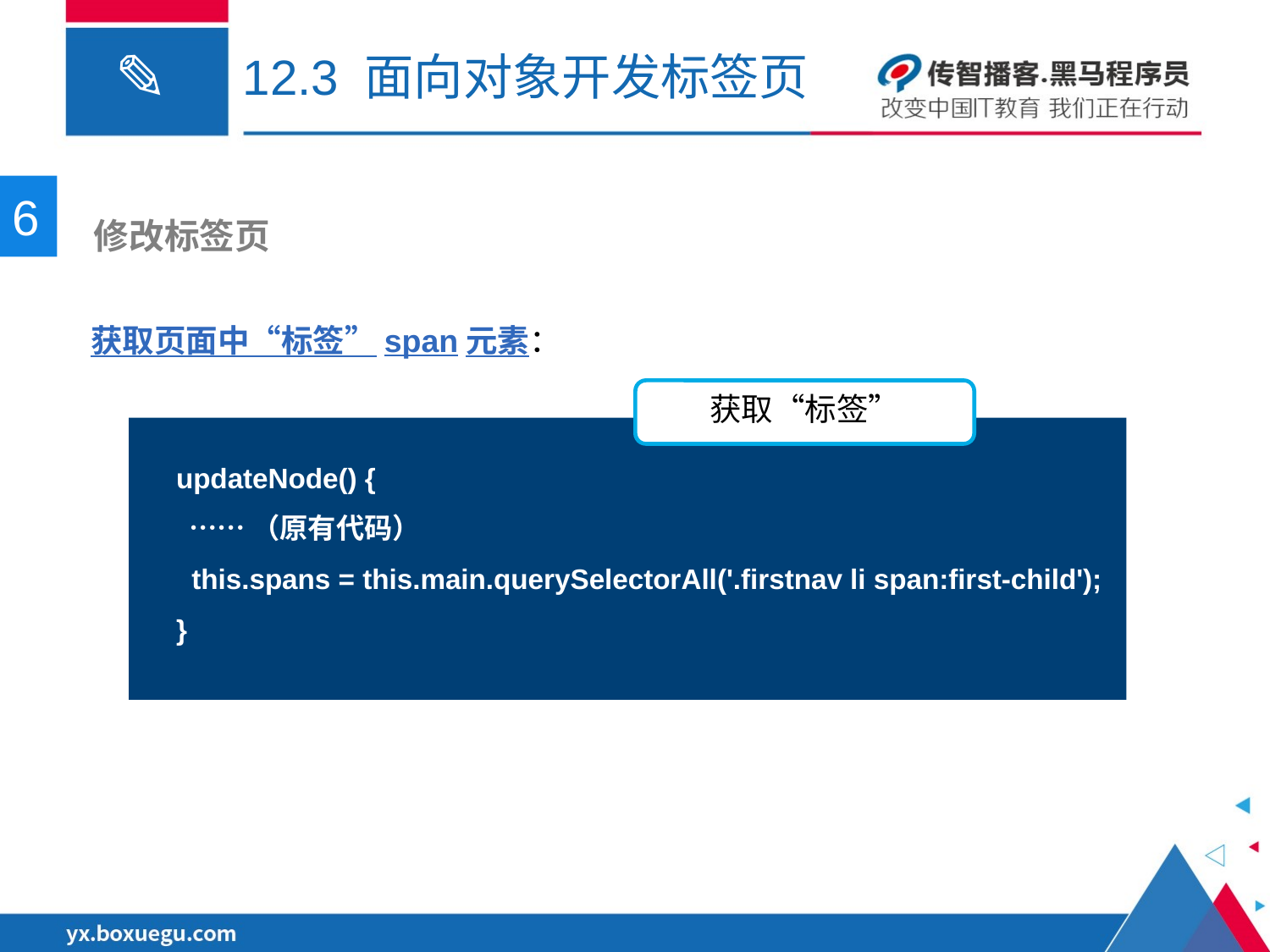

# 12.3 面向对象开发标签页

6
  修改标签页
获取页面中“标签”span元素：
获取“标签”

updateNode() {
  ……（原有代码）
  this.spans = this.main.querySelectorAll('.firstnav li span:first-child');
}